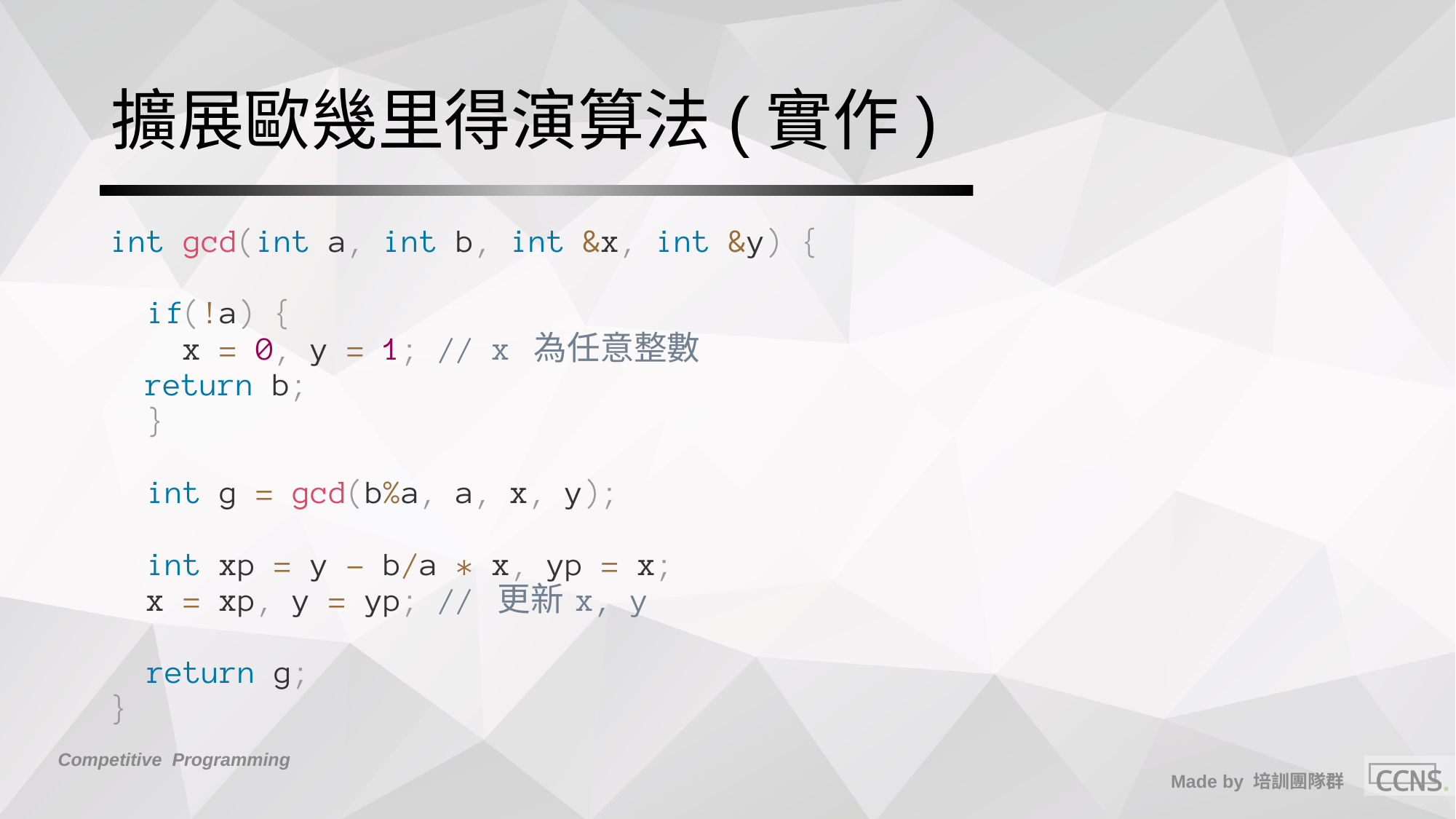

# 擴展歐幾里得演算法(實作)
int gcd(int a, int b, int &x, int &y) {
  if(!a) {
    x = 0, y = 1; // x 為任意整數
    return b;
  }
  int g = gcd(b%a, a, x, y);
  int xp = y - b/a * x, yp = x;
  x = xp, y = yp; // 更新 x, y
  return g;
}